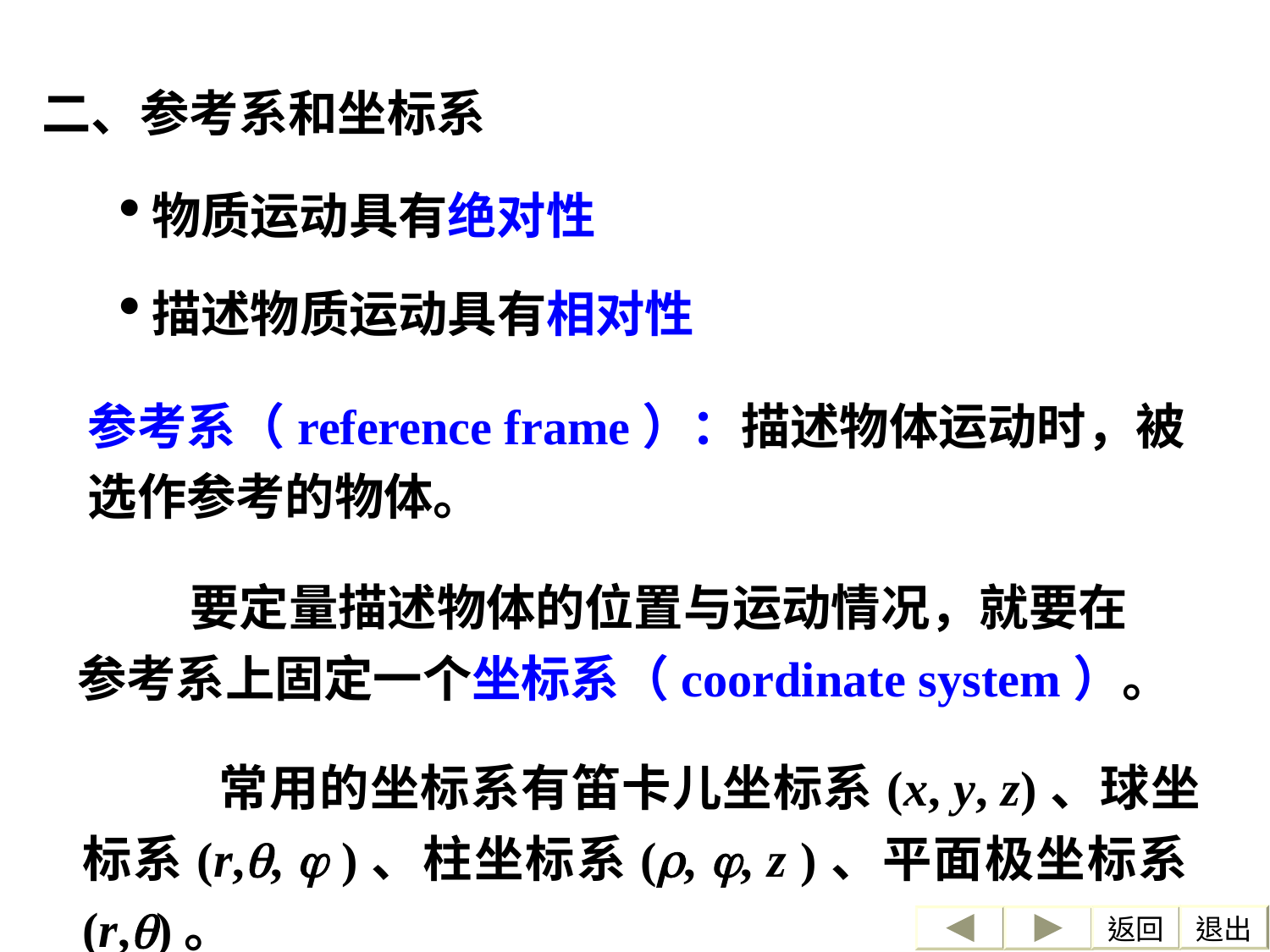

二、参考系和坐标系
物质运动具有绝对性
描述物质运动具有相对性
参考系（reference frame）：描述物体运动时，被选作参考的物体。
         要定量描述物体的位置与运动情况，就要在参考系上固定一个坐标系（coordinate system）。
          常用的坐标系有笛卡儿坐标系(x, y, z)、球坐标系(r,θ, ϕ )、柱坐标系(ρ, ϕ, z )、平面极坐标系(r,θ)。